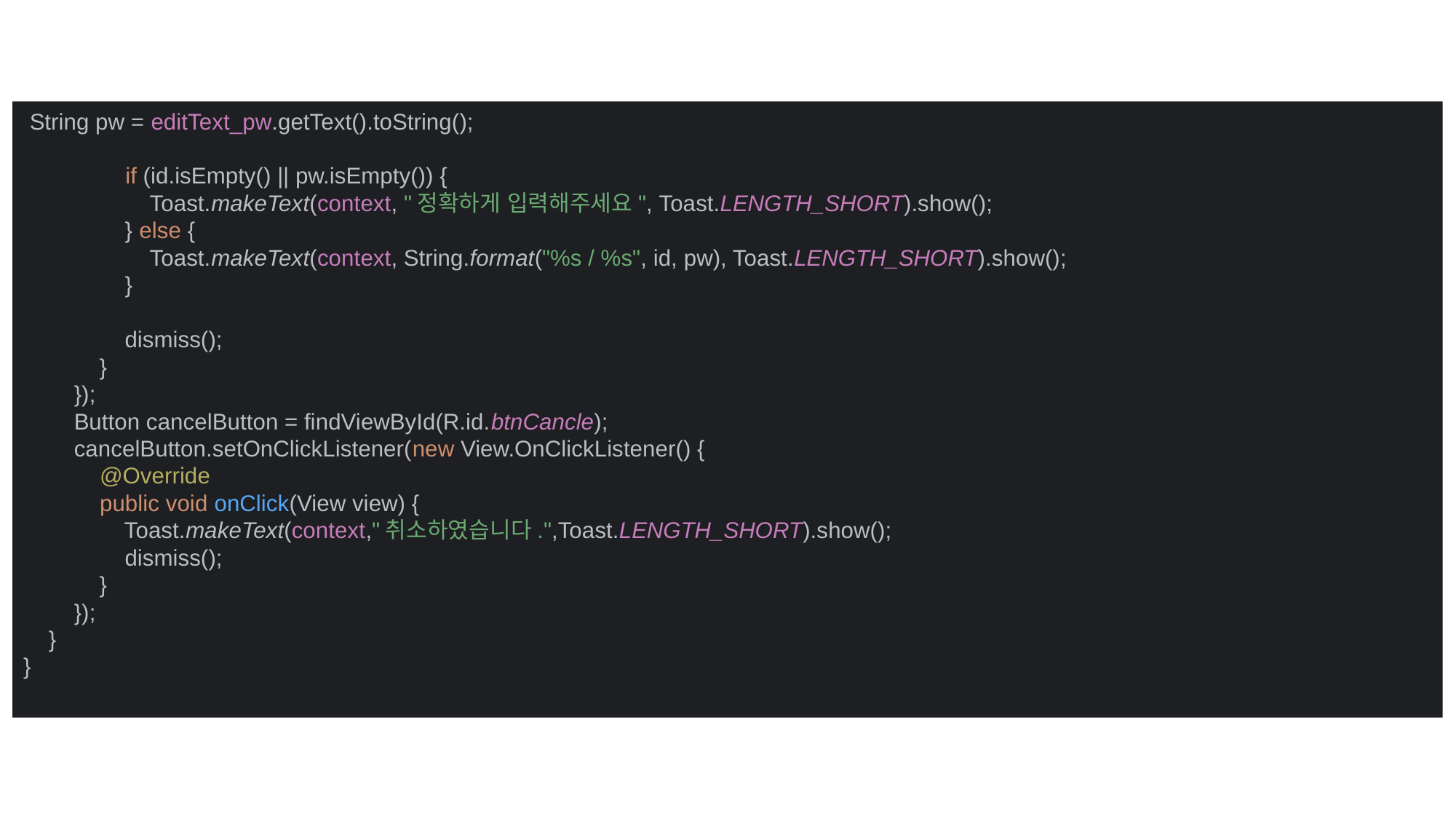

String pw = editText_pw.getText().toString();
                if (id.isEmpty() || pw.isEmpty()) {
                    Toast.makeText(context, "정확하게 입력해주세요", Toast.LENGTH_SHORT).show();
                } else {
                    Toast.makeText(context, String.format("%s / %s", id, pw), Toast.LENGTH_SHORT).show();
                }
                dismiss();
            }
        });
        Button cancelButton = findViewById(R.id.btnCancle);
        cancelButton.setOnClickListener(new View.OnClickListener() {
            @Override
            public void onClick(View view) {
                Toast.makeText(context,"취소하였습니다.",Toast.LENGTH_SHORT).show();
                dismiss();
            }
        });
    }
}